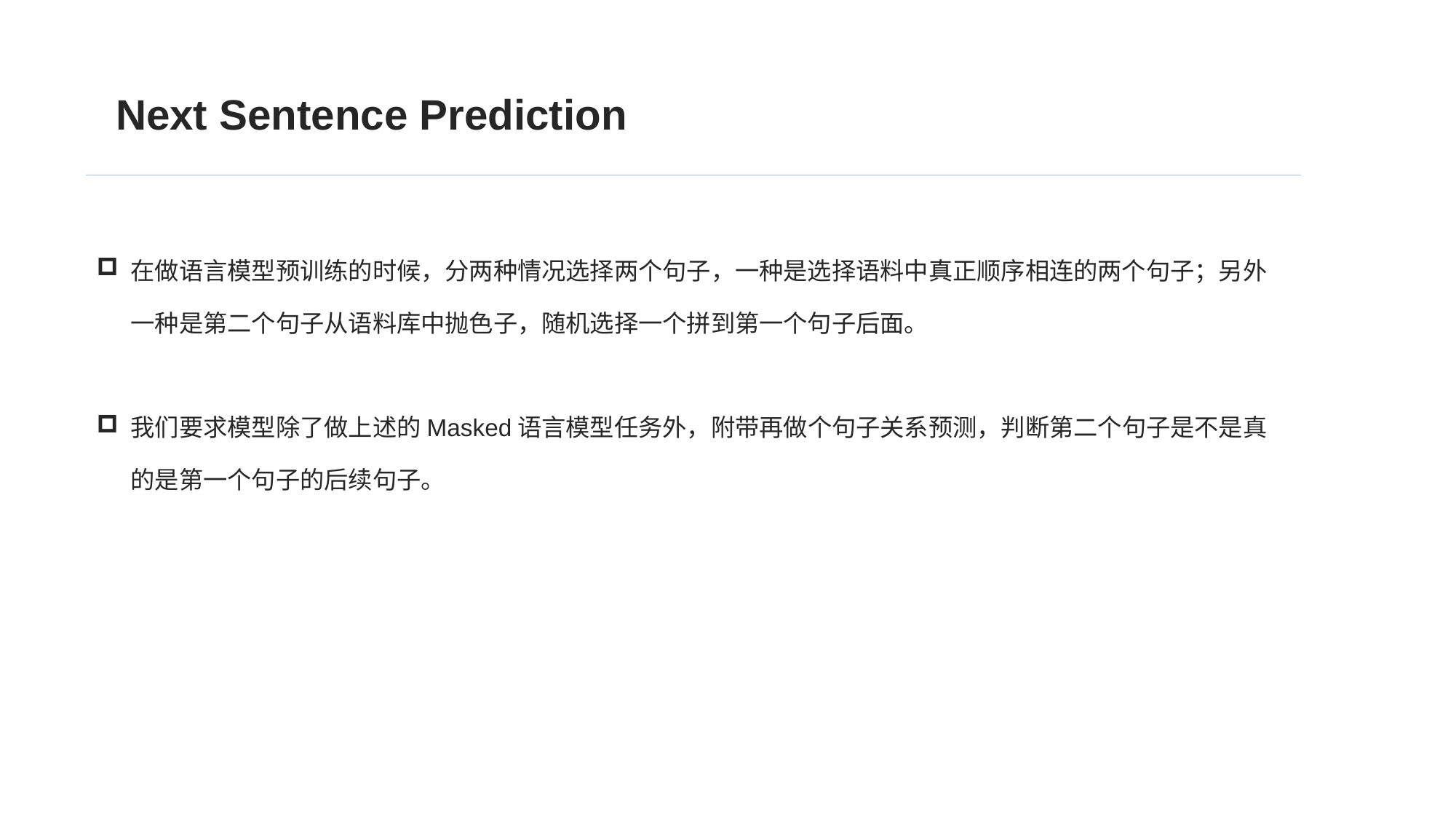

Next Sentence Prediction

在做语言模型预训练的时候，分两种情况选择两个句子，一种是选择语料中真正顺序相连的两个句子；另外一种是第二个句子从语料库中抛色子，随机选择一个拼到第一个句子后面。

我们要求模型除了做上述的Masked语言模型任务外，附带再做个句子关系预测，判断第二个句子是不是真的是第一个句子的后续句子。